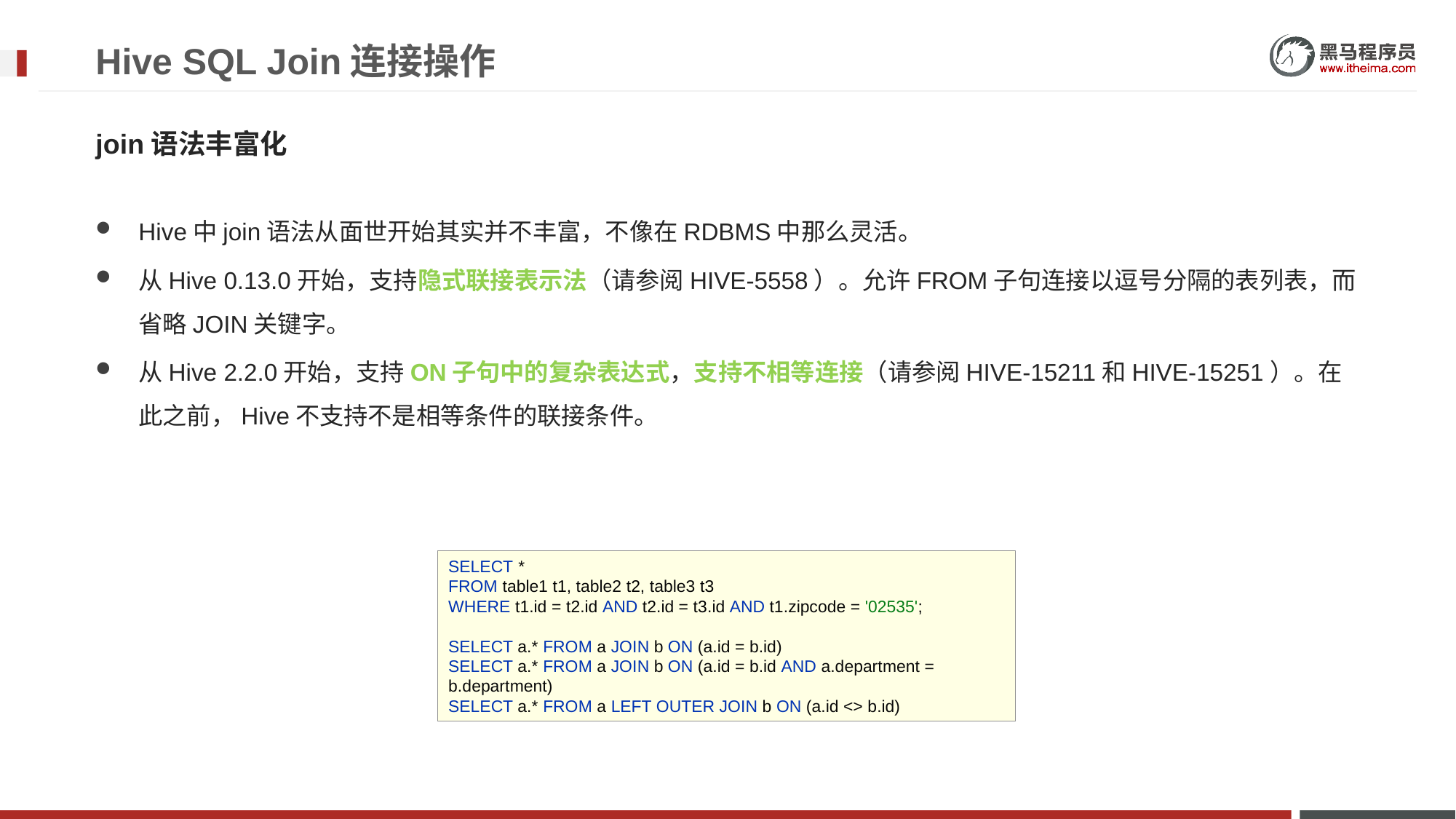

# Hive SQL Join连接操作
join语法丰富化
Hive中join语法从面世开始其实并不丰富，不像在RDBMS中那么灵活。
从Hive 0.13.0开始，支持隐式联接表示法（请参阅HIVE-5558）。允许FROM子句连接以逗号分隔的表列表，而省略JOIN关键字。
从Hive 2.2.0开始，支持ON子句中的复杂表达式，支持不相等连接（请参阅HIVE-15211和HIVE-15251）。在此之前，Hive不支持不是相等条件的联接条件。
SELECT *
FROM table1 t1, table2 t2, table3 t3
WHERE t1.id = t2.id AND t2.id = t3.id AND t1.zipcode = '02535';
SELECT a.* FROM a JOIN b ON (a.id = b.id)
SELECT a.* FROM a JOIN b ON (a.id = b.id AND a.department = b.department)
SELECT a.* FROM a LEFT OUTER JOIN b ON (a.id <> b.id)